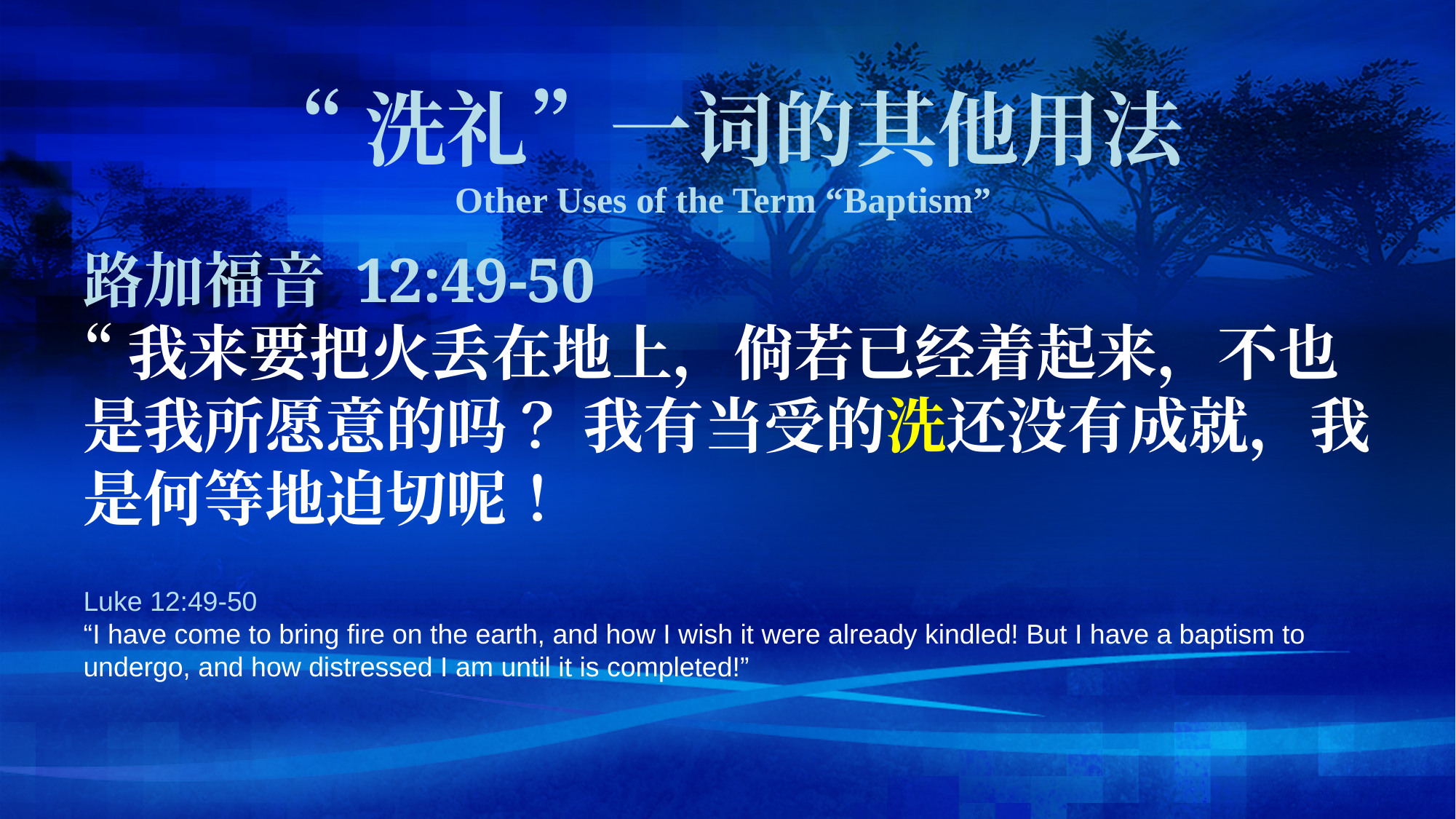

“洗礼”一词的其他用法
Other Uses of the Term “Baptism”
路加福音 12:49-50
“我来要把火丢在地上，倘若已经着起来，不也是我所愿意的吗？ 我有当受的洗还没有成就，我是何等地迫切呢！

Luke 12:49-50
“I have come to bring fire on the earth, and how I wish it were already kindled! But I have a baptism to undergo, and how distressed I am until it is completed!”